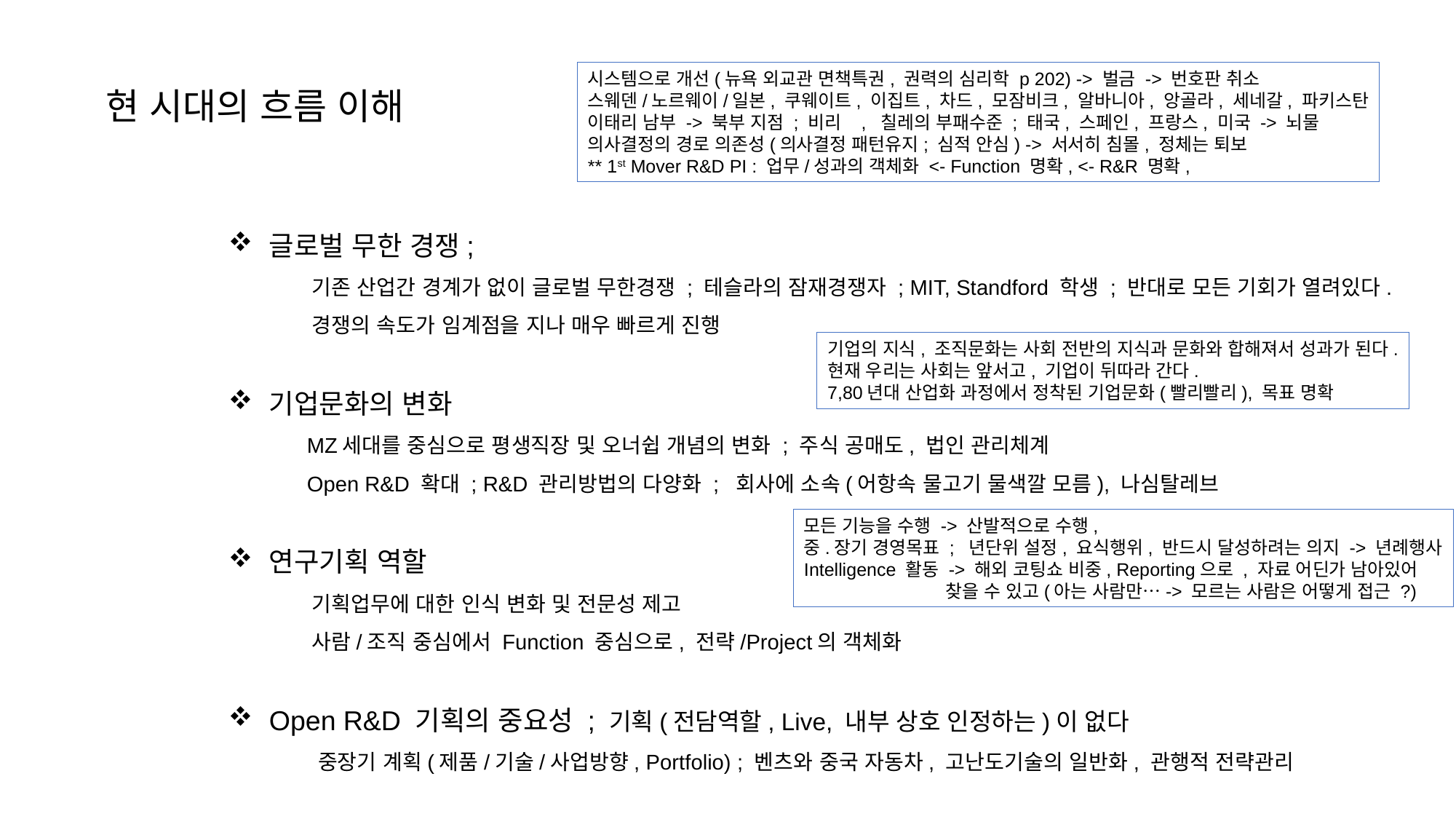

시스템으로 개선(뉴욕 외교관 면책특권, 권력의 심리학 p 202) -> 벌금 -> 번호판 취소
스웨덴/노르웨이/일본, 쿠웨이트, 이집트, 차드, 모잠비크, 알바니아, 앙골라, 세네갈, 파키스탄
이태리 남부 -> 북부 지점 ; 비리   ,  칠레의 부패수준 ; 태국, 스페인, 프랑스, 미국 -> 뇌물
의사결정의 경로 의존성(의사결정 패턴유지; 심적 안심) -> 서서히 침몰, 정체는 퇴보
** 1st Mover R&D PI : 업무/성과의 객체화 <- Function 명확, <- R&R 명확,
현 시대의 흐름 이해
글로벌 무한 경쟁;
    기존 산업간 경계가 없이 글로벌 무한경쟁 ; 테슬라의 잠재경쟁자 ; MIT, Standford 학생 ; 반대로 모든 기회가 열려있다.
    경쟁의 속도가 임계점을 지나 매우 빠르게 진행
기업문화의 변화
    MZ세대를 중심으로 평생직장 및 오너쉽 개념의 변화 ; 주식 공매도, 법인 관리체계
    Open R&D 확대 ; R&D 관리방법의 다양화 ;  회사에 소속(어항속 물고기 물색깔 모름), 나심탈레브
연구기획 역할
    기획업무에 대한 인식 변화 및 전문성 제고
    사람/조직 중심에서 Function 중심으로, 전략/Project의 객체화
Open R&D 기획의 중요성 ; 기획(전담역할, Live, 내부 상호 인정하는)이 없다
     중장기 계획(제품/기술/사업방향, Portfolio) ; 벤츠와 중국 자동차, 고난도기술의 일반화, 관행적 전략관리
기업의 지식, 조직문화는 사회 전반의 지식과 문화와 합해져서 성과가 된다.
현재 우리는 사회는 앞서고, 기업이 뒤따라 간다.
7,80년대 산업화 과정에서 정착된 기업문화(빨리빨리), 목표 명확
모든 기능을 수행 -> 산발적으로 수행,
중.장기 경영목표 ;  년단위 설정, 요식행위, 반드시 달성하려는 의지 -> 년례행사
Intelligence 활동 -> 해외 코팅쇼 비중, Reporting으로 , 자료 어딘가 남아있어
                           찾을 수 있고(아는 사람만…-> 모르는 사람은 어떻게 접근 ?)